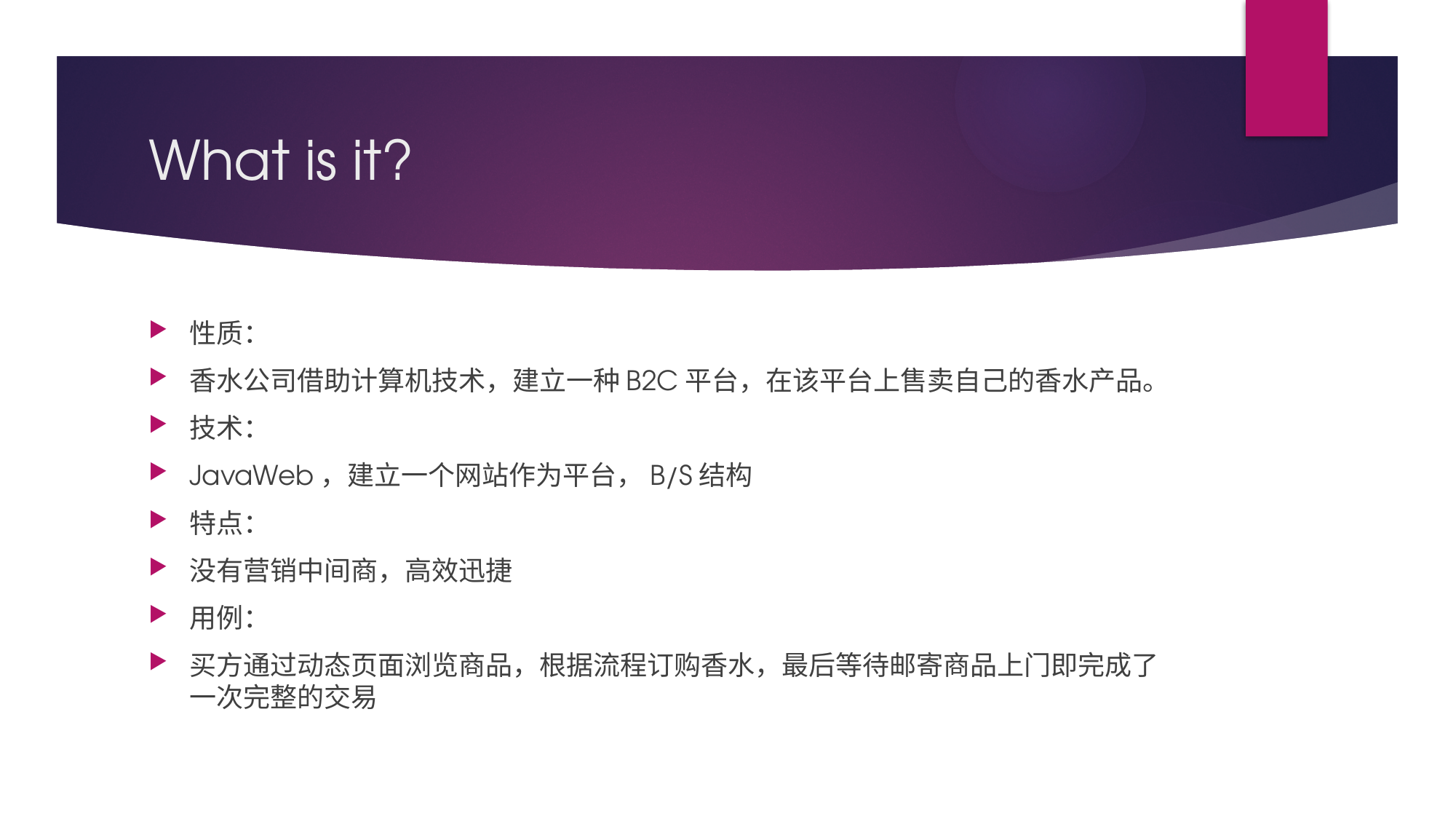

# What is it?
性质：
香水公司借助计算机技术，建立一种B2C平台，在该平台上售卖自己的香水产品。
技术：
JavaWeb，建立一个网站作为平台，B/S结构
特点：
没有营销中间商，高效迅捷
用例：
买方通过动态页面浏览商品，根据流程订购香水，最后等待邮寄商品上门即完成了一次完整的交易